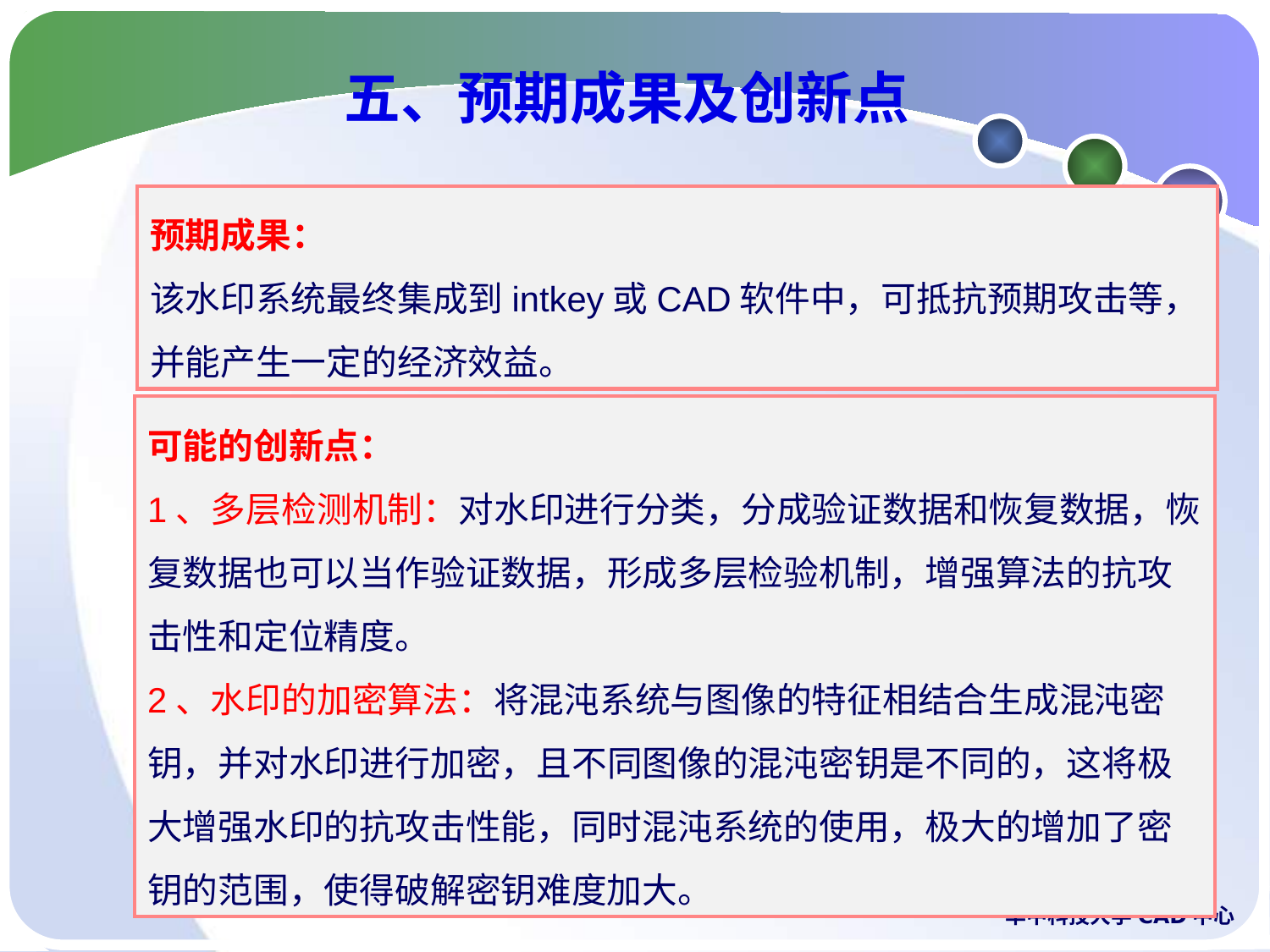

五、预期成果及创新点
预期成果：
该水印系统最终集成到intkey或CAD软件中，可抵抗预期攻击等，并能产生一定的经济效益。
可能的创新点：
1、多层检测机制：对水印进行分类，分成验证数据和恢复数据，恢复数据也可以当作验证数据，形成多层检验机制，增强算法的抗攻击性和定位精度。
2、水印的加密算法：将混沌系统与图像的特征相结合生成混沌密钥，并对水印进行加密，且不同图像的混沌密钥是不同的，这将极大增强水印的抗攻击性能，同时混沌系统的使用，极大的增加了密钥的范围，使得破解密钥难度加大。
华中科技大学CAD中心